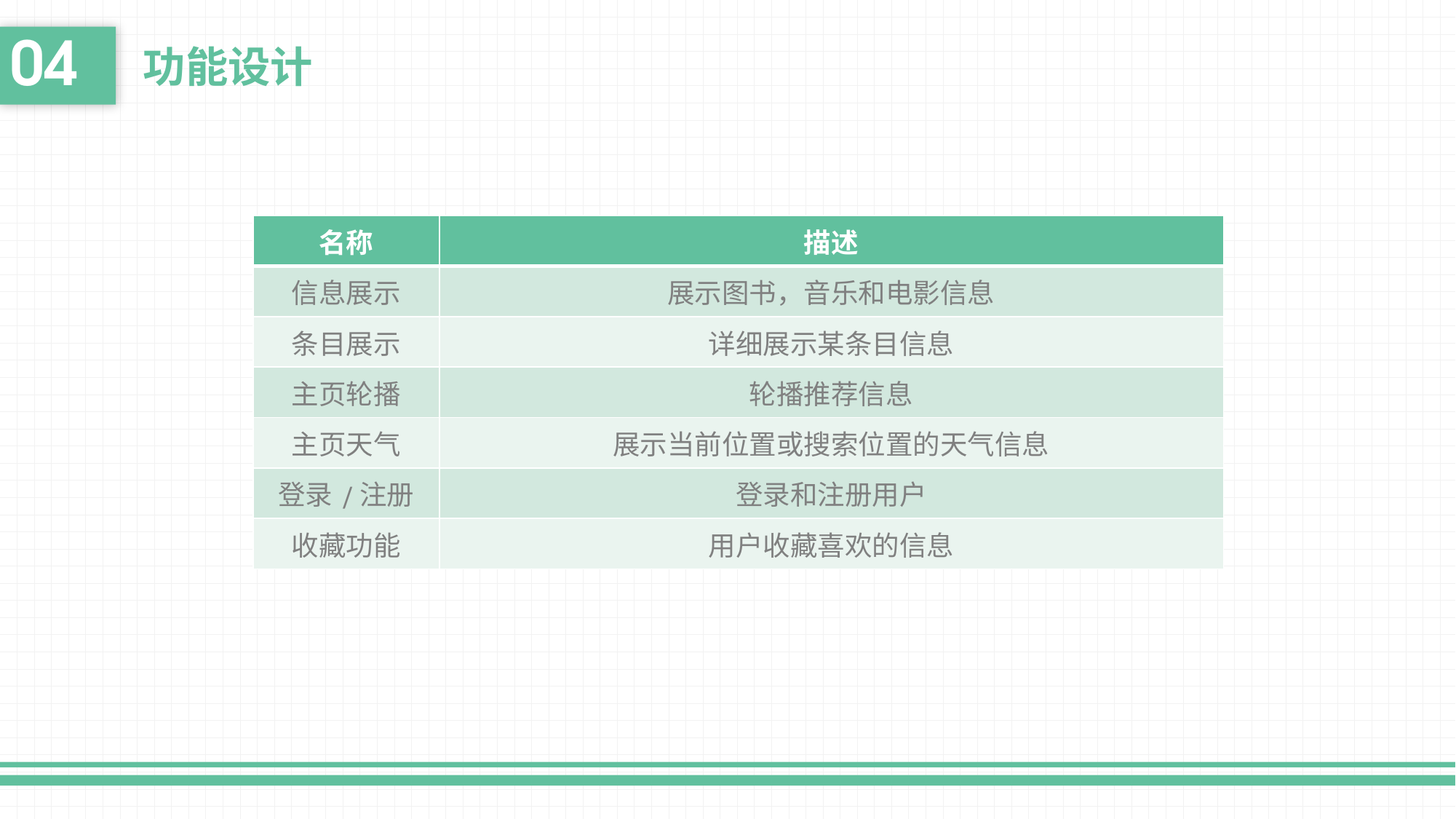

04
功能设计

### Chart

| Category |
|---|
| 名称 | 描述 |
| --- | --- |
| 信息展示 | 展示图书，音乐和电影信息 |
| 条目展示 | 详细展示某条目信息 |
| 主页轮播 | 轮播推荐信息 |
| 主页天气 | 展示当前位置或搜索位置的天气信息 |
| 登录/注册 | 登录和注册用户 |
| 收藏功能 | 用户收藏喜欢的信息 |